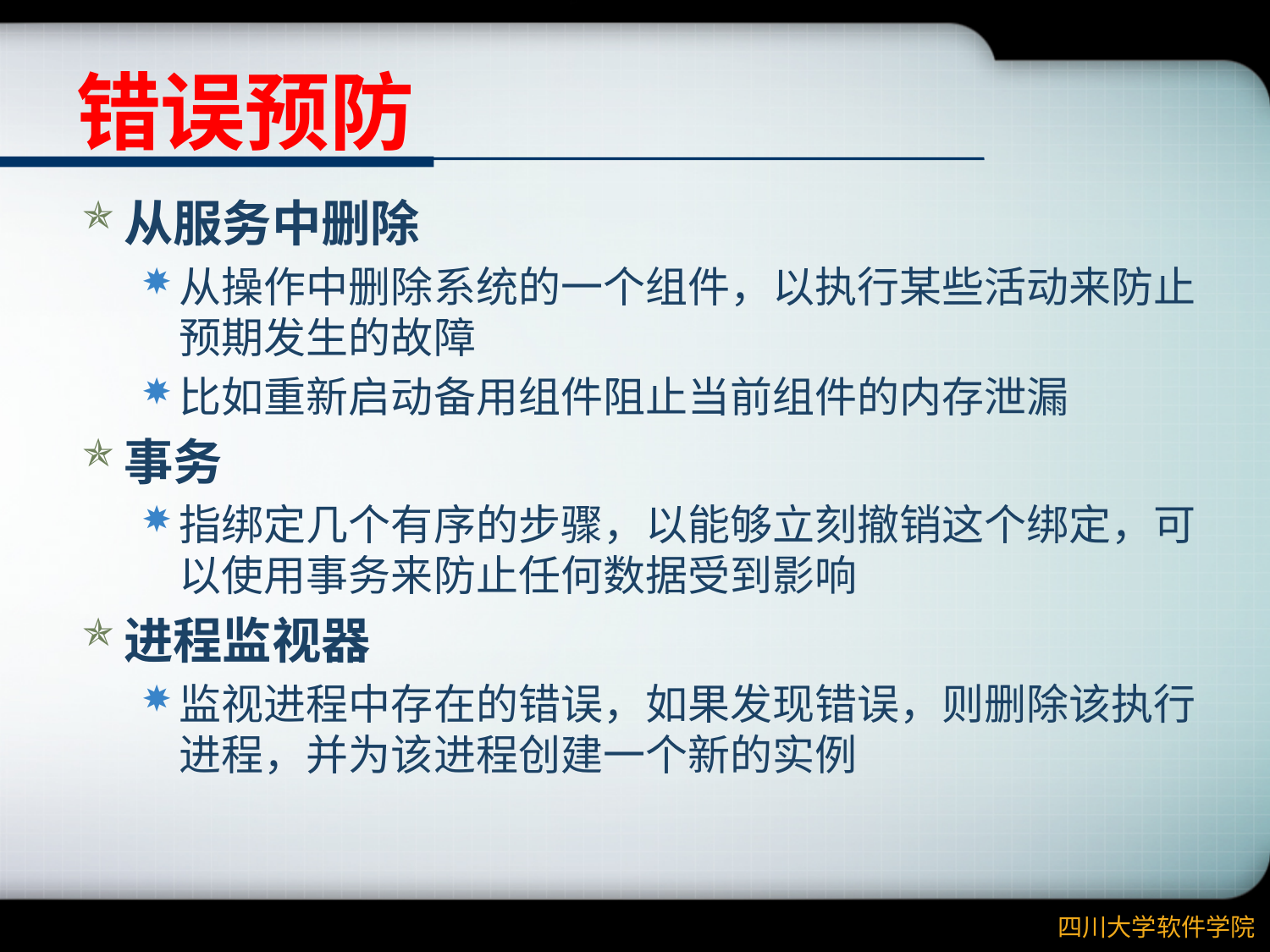

# 错误预防
从服务中删除
从操作中删除系统的一个组件，以执行某些活动来防止预期发生的故障
比如重新启动备用组件阻止当前组件的内存泄漏
事务
指绑定几个有序的步骤，以能够立刻撤销这个绑定，可以使用事务来防止任何数据受到影响
进程监视器
监视进程中存在的错误，如果发现错误，则删除该执行进程，并为该进程创建一个新的实例